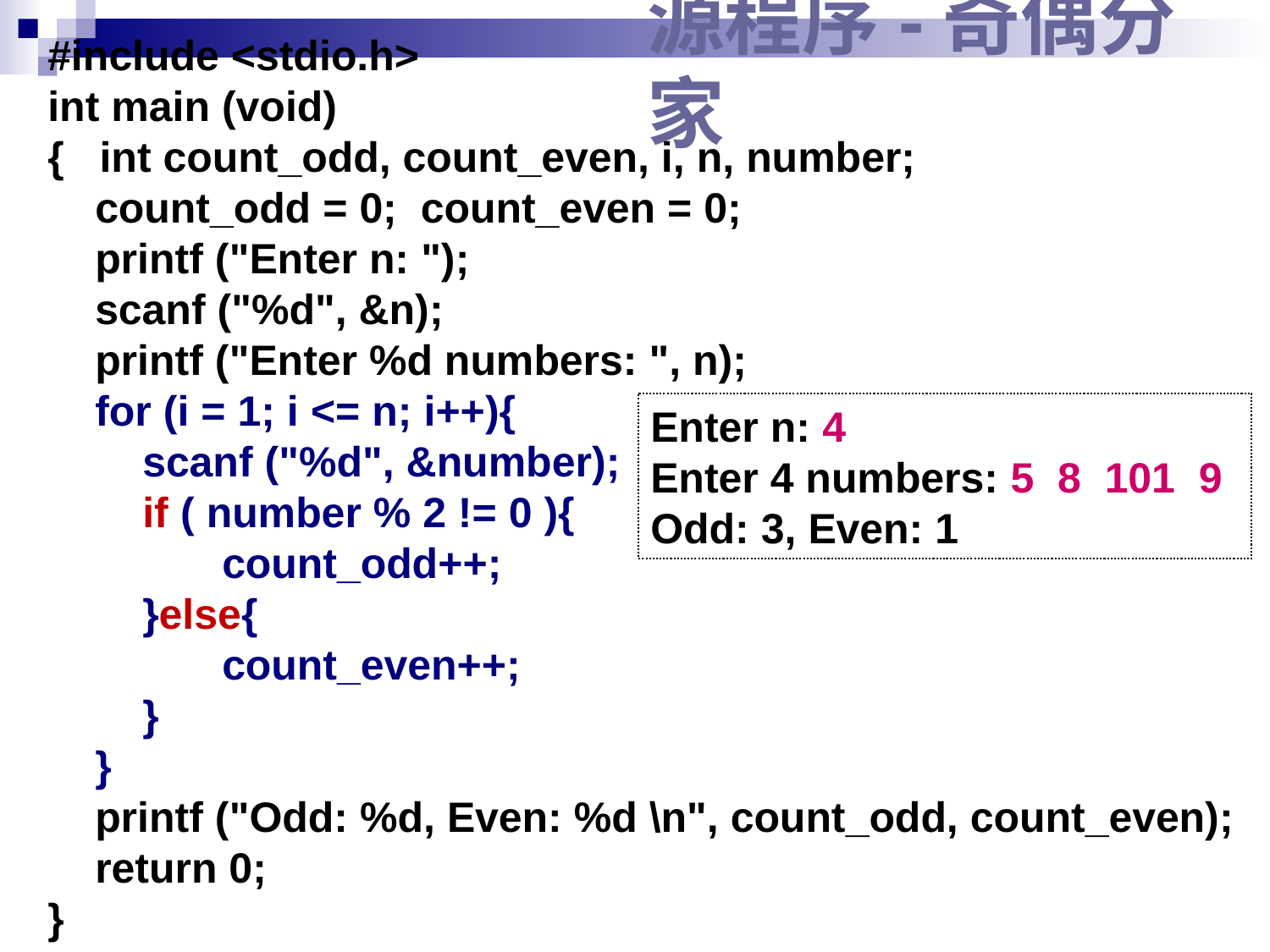

#include <stdio.h>
int main (void)
{   int count_odd, count_even, i, n, number;
    count_odd = 0;  count_even = 0;
    printf ("Enter n: ");
    scanf ("%d", &n);
    printf ("Enter %d numbers: ", n);
    for (i = 1; i <= n; i++){
        scanf ("%d", &number);
        if ( number % 2 != 0 ){
    	    count_odd++;
        }else{
    	    count_even++;
        }
    }
    printf ("Odd: %d, Even: %d \n", count_odd, count_even);
    return 0;
}
# 源程序-奇偶分家
Enter n: 4
Enter 4 numbers: 5  8  101  9
Odd: 3, Even: 1